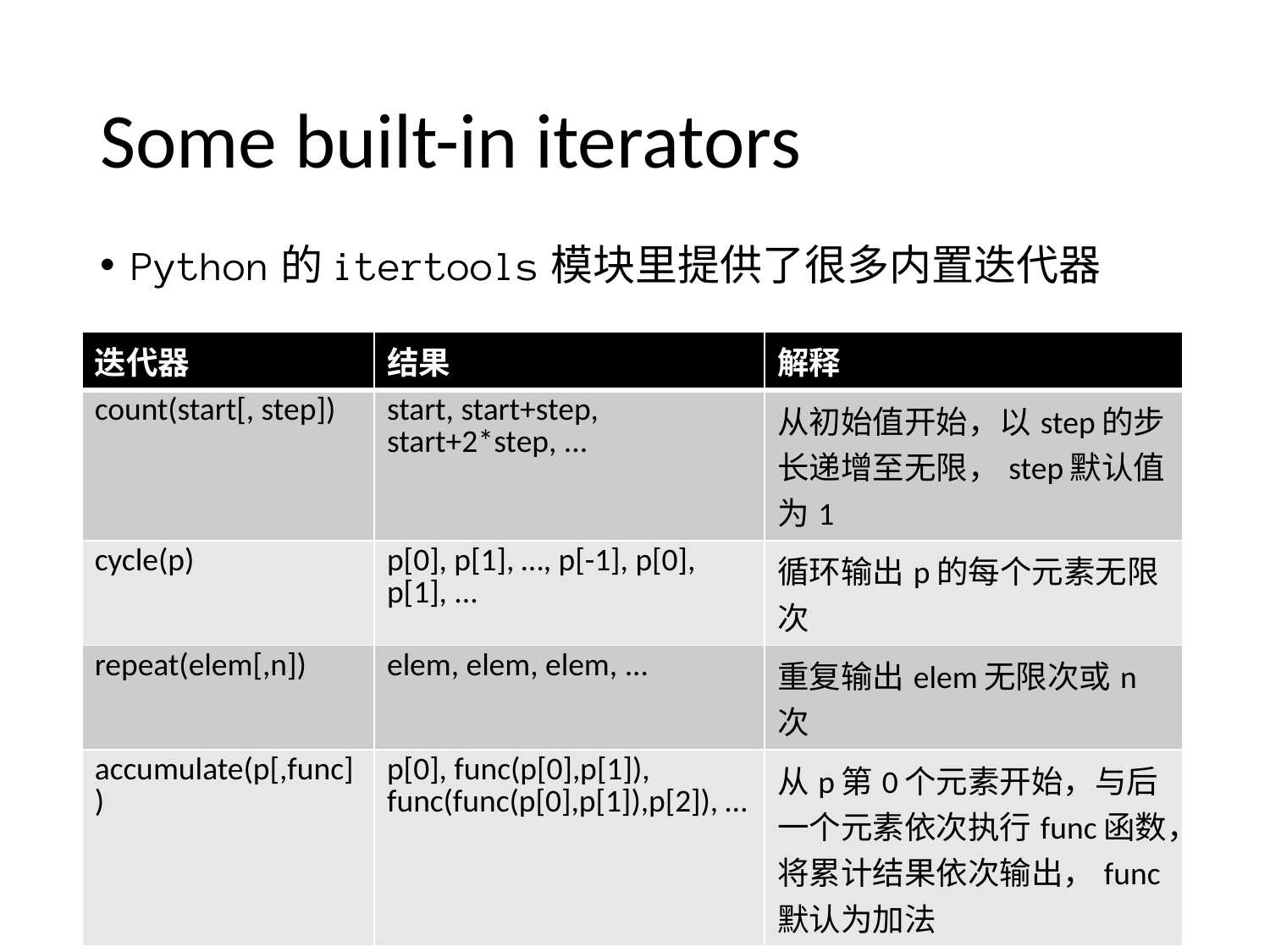

# Some built-in iterators
Python的itertools模块里提供了很多内置迭代器

| 迭代器 | 结果 | 解释 |
| --- | --- | --- |
| count(start[, step]) | start, start+step, start+2\*step, ... | 从初始值开始，以step的步长递增至无限，step默认值为1 |
| cycle(p) | p[0], p[1], …, p[-1], p[0], p[1], ... | 循环输出p的每个元素无限次 |
| repeat(elem[,n]) | elem, elem, elem, ... | 重复输出elem无限次或n次 |
| accumulate(p[,func]) | p[0], func(p[0],p[1]), func(func(p[0],p[1]),p[2]), … | 从p第0个元素开始，与后一个元素依次执行func函数，将累计结果依次输出，func默认为加法 |